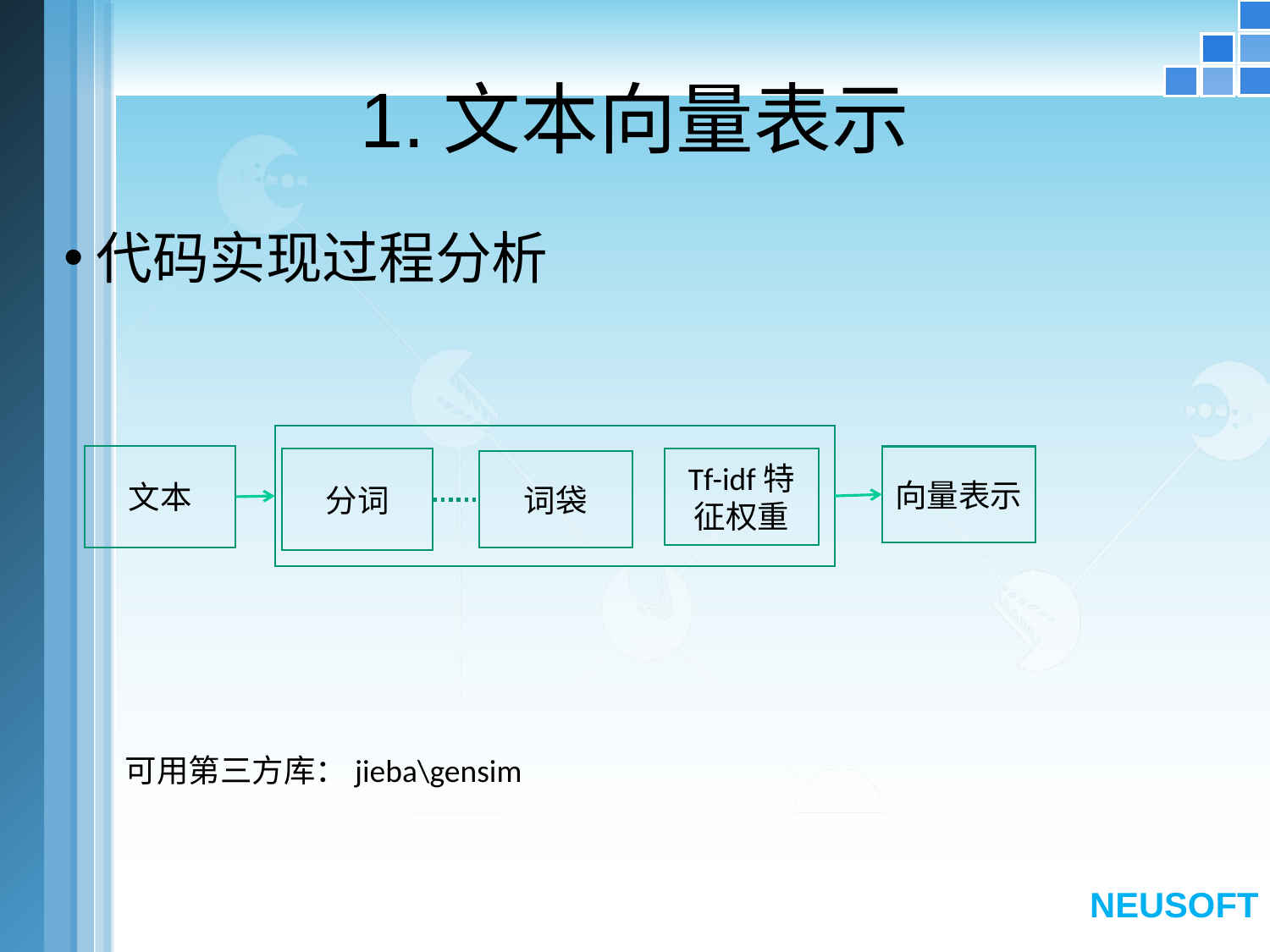

# 1.文本向量表示
代码实现过程分析

文本
向量表示
Tf-idf特征权重
分词
词袋
可用第三方库：jieba\gensim